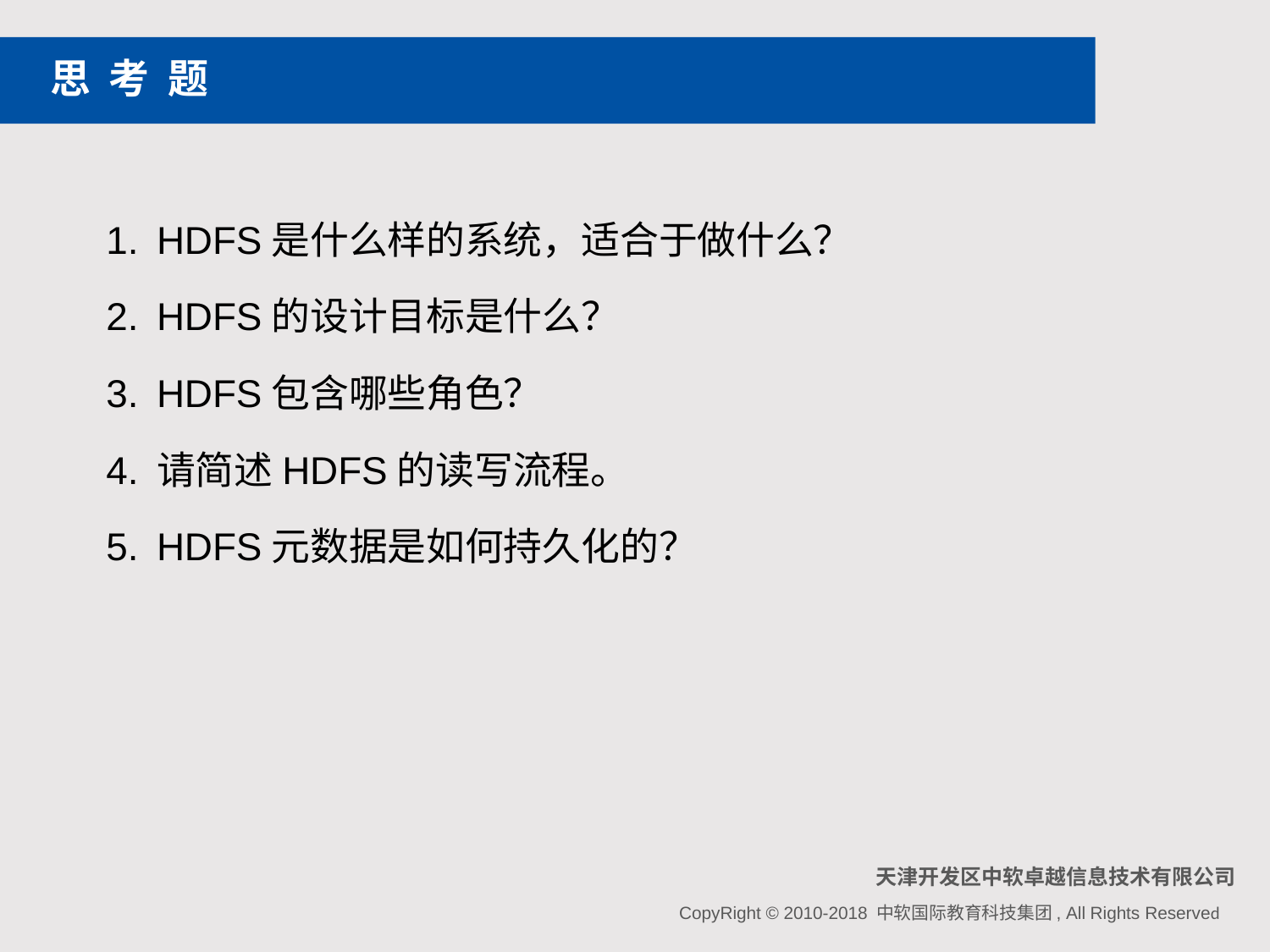

# 思  考  题
HDFS是什么样的系统，适合于做什么？
HDFS的设计目标是什么？
HDFS包含哪些角色？
请简述HDFS的读写流程。
HDFS元数据是如何持久化的？